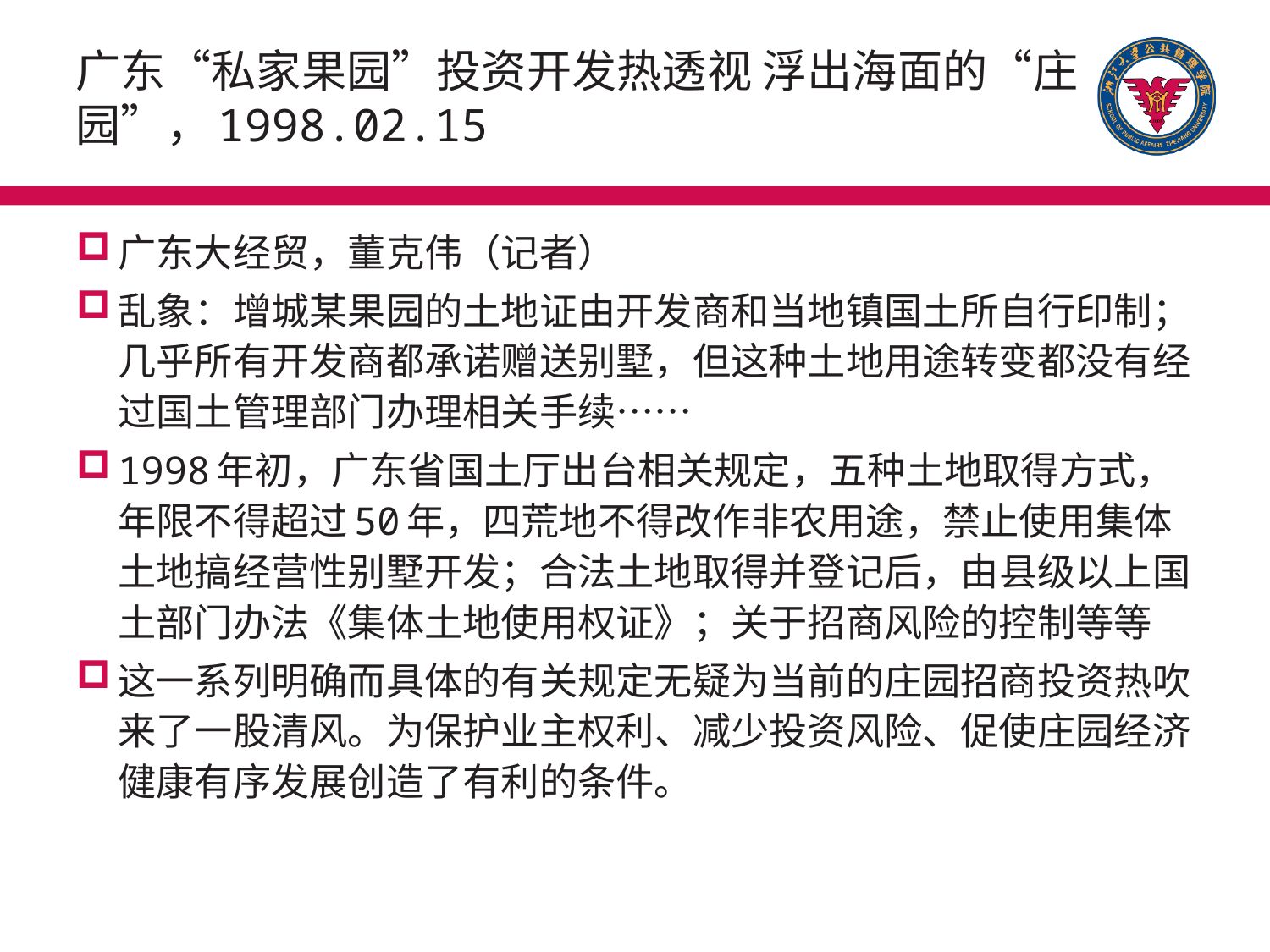

# 广东“私家果园”投资开发热透视 浮出海面的“庄园”，1998.02.15
广东大经贸，董克伟（记者）
乱象：增城某果园的土地证由开发商和当地镇国土所自行印制；几乎所有开发商都承诺赠送别墅，但这种土地用途转变都没有经过国土管理部门办理相关手续……
1998年初，广东省国土厅出台相关规定，五种土地取得方式，年限不得超过50年，四荒地不得改作非农用途，禁止使用集体土地搞经营性别墅开发；合法土地取得并登记后，由县级以上国土部门办法《集体土地使用权证》；关于招商风险的控制等等
这一系列明确而具体的有关规定无疑为当前的庄园招商投资热吹来了一股清风。为保护业主权利、减少投资风险、促使庄园经济健康有序发展创造了有利的条件。